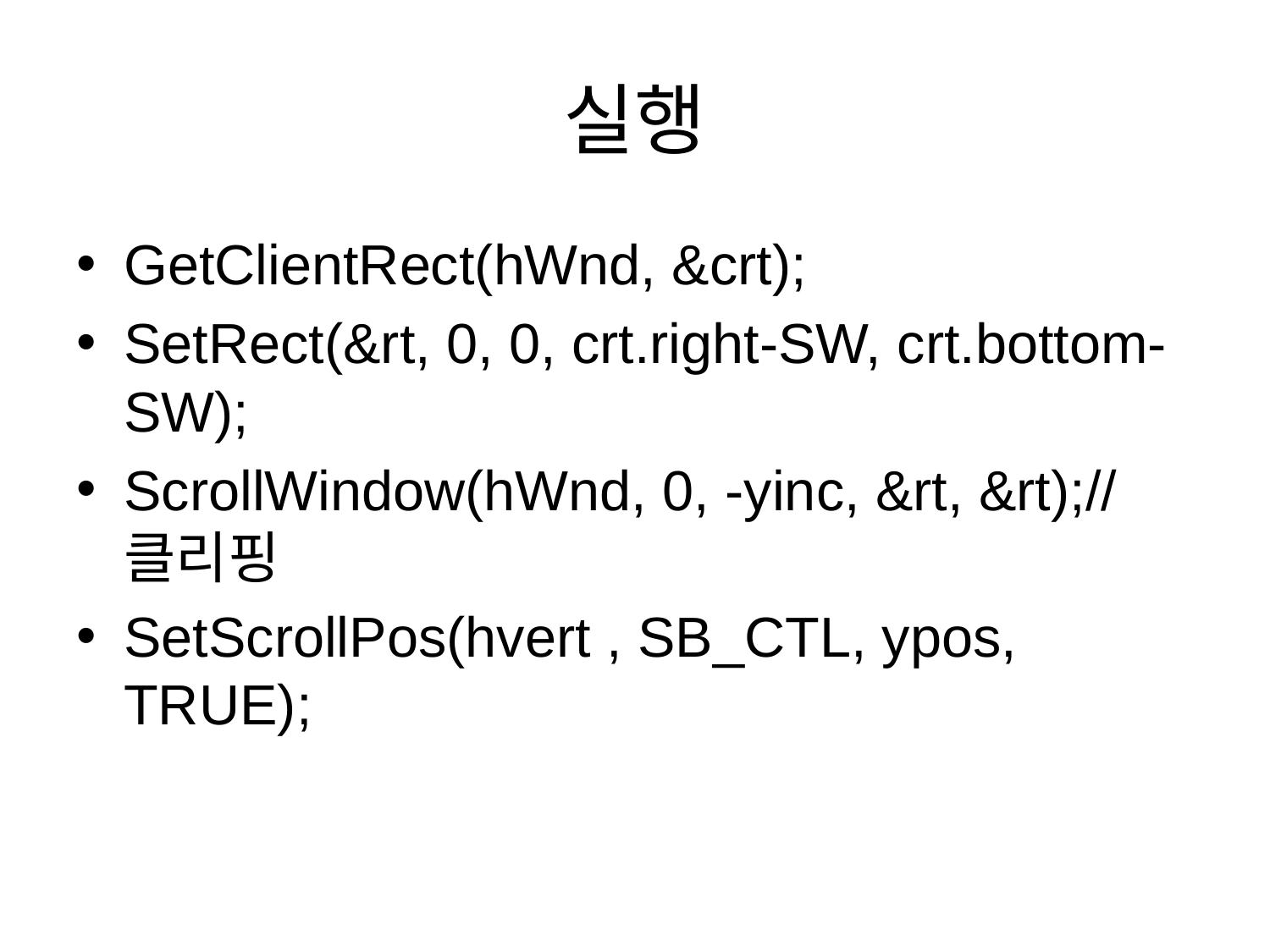

# 실행
GetClientRect(hWnd, &crt);
SetRect(&rt, 0, 0, crt.right-SW, crt.bottom-SW);
ScrollWindow(hWnd, 0, -yinc, &rt, &rt);//클리핑
SetScrollPos(hvert , SB_CTL, ypos, TRUE);